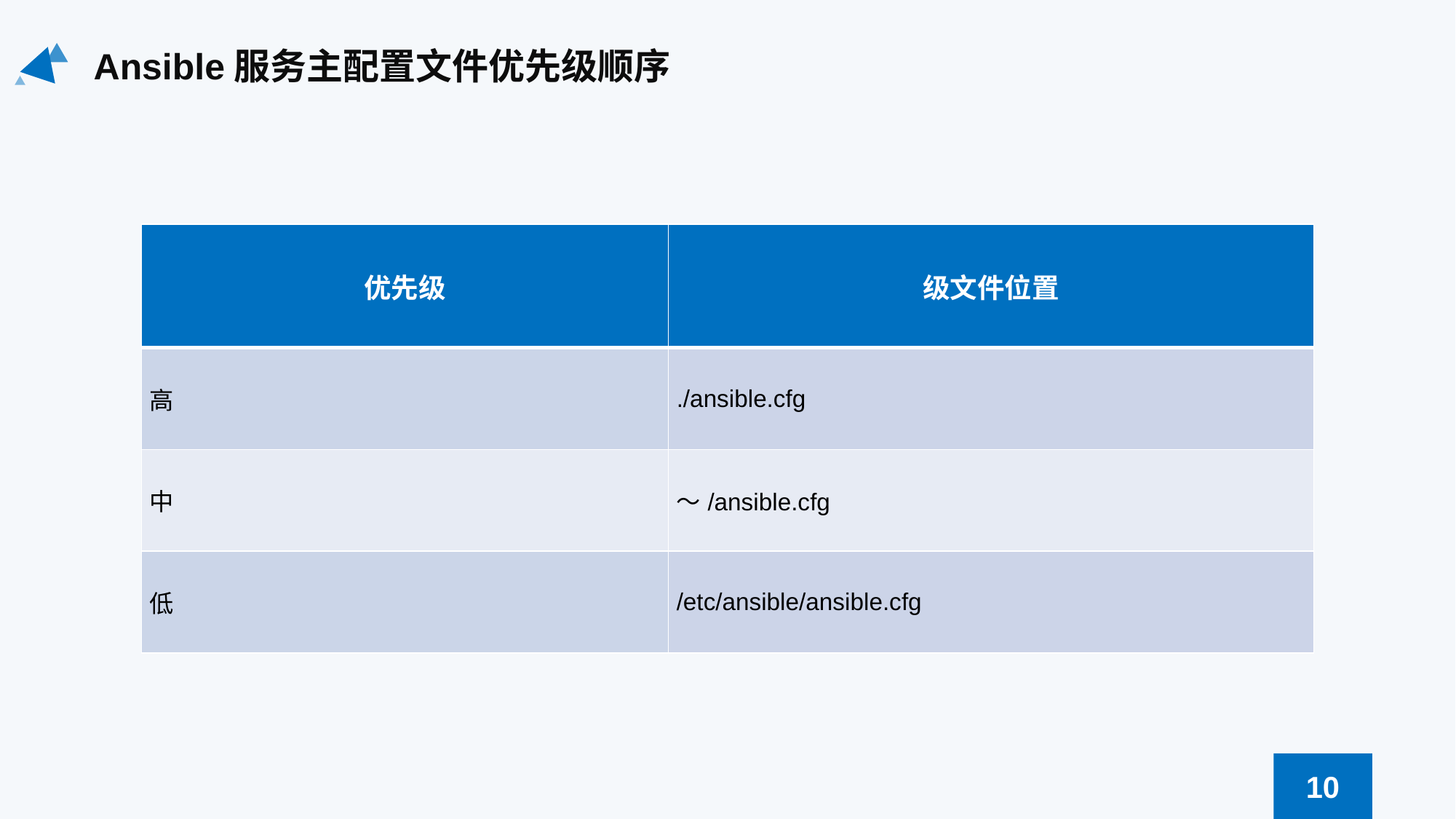

Ansible服务主配置文件优先级顺序

| 优先级 | 级文件位置 |
| --- | --- |
| 高 | ./ansible.cfg |
| 中 | ～/ansible.cfg |
| 低 | /etc/ansible/ansible.cfg |

10